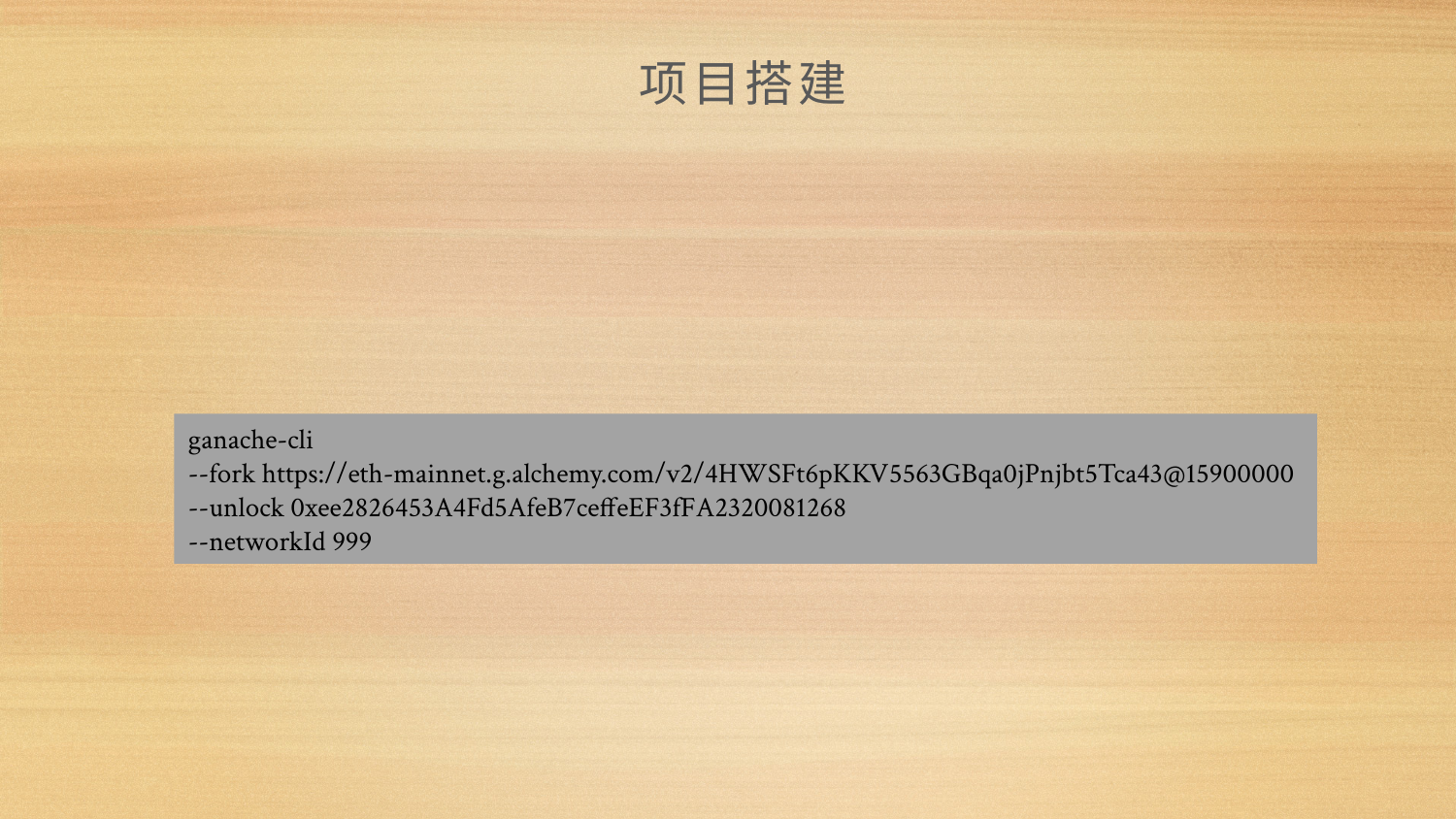

项目搭建
ganache-cli
--fork https://eth-mainnet.g.alchemy.com/v2/4HWSFt6pKKV5563GBqa0jPnjbt5Tca43@15900000
--unlock 0xee2826453A4Fd5AfeB7ceffeEF3fFA2320081268
--networkId 999